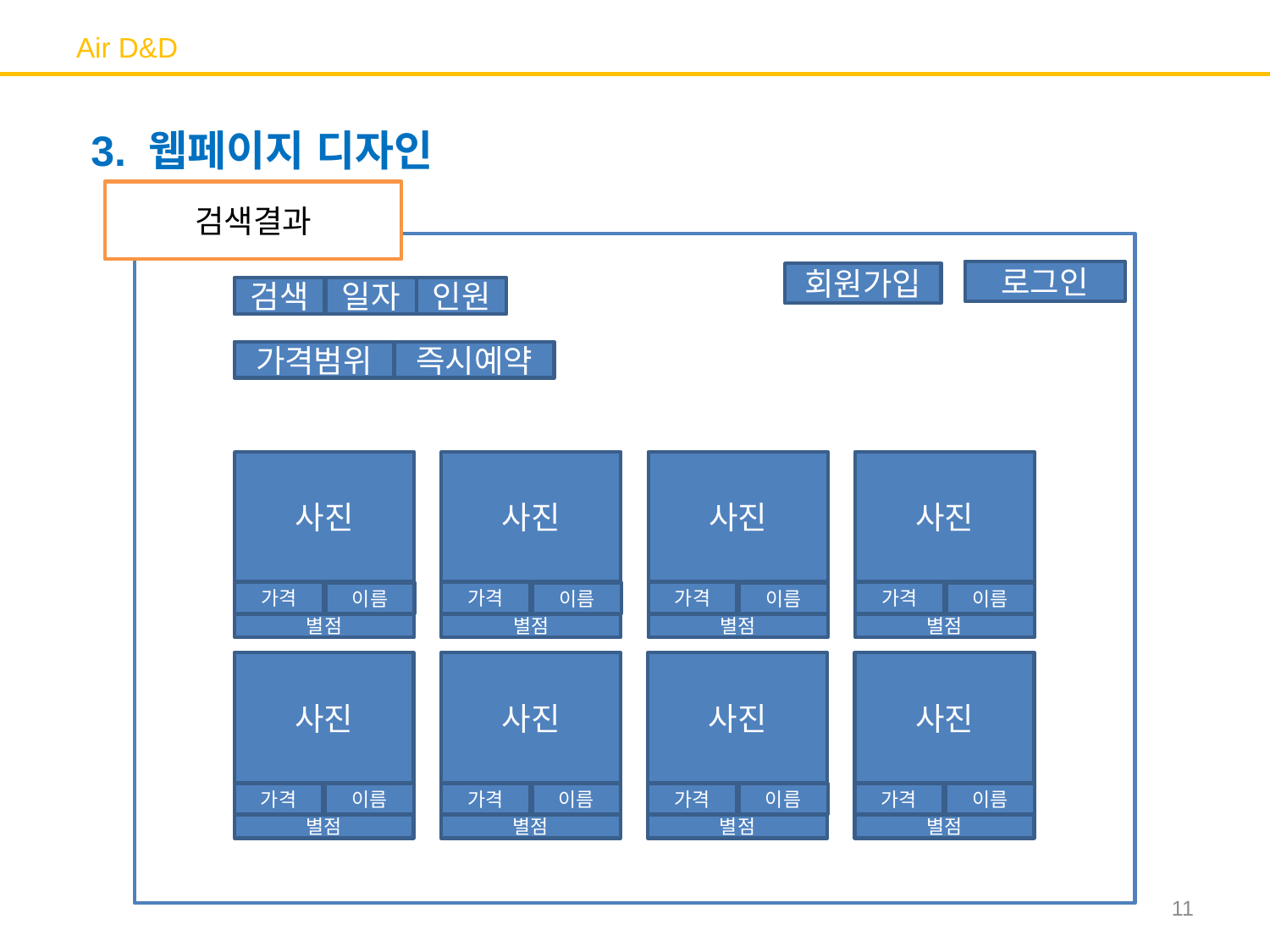

# Air D&D
3. 웹페이지 디자인
검색결과

로그인
회원가입
검색
일자
인원
가격범위
즉시예약
사진
가격
이름
별점
사진
가격
이름
별점
사진
가격
이름
별점
사진
가격
이름
별점
사진
가격
이름
별점
사진
가격
이름
별점
사진
가격
이름
별점
사진
가격
이름
별점
11